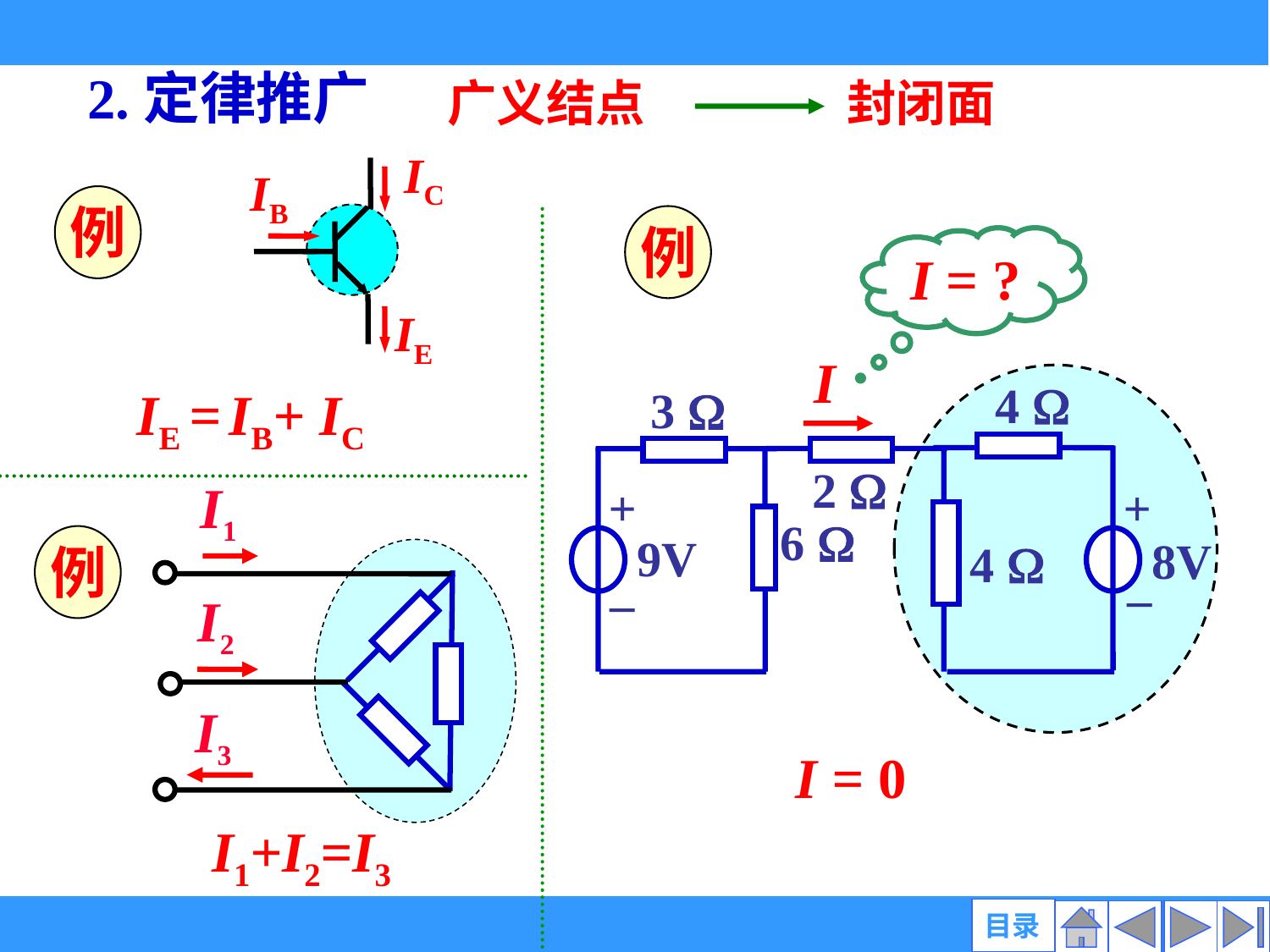

2.定律推广
广义结点
封闭面

IC
IB

IE

例

例

I = ?
I

4 Ω
3 Ω

2 Ω
+
+
6 Ω
9V
8V
4 Ω

_
_

IE = IB+ IC

I1

I2

I3

例

I = 0
I1+I2=I3